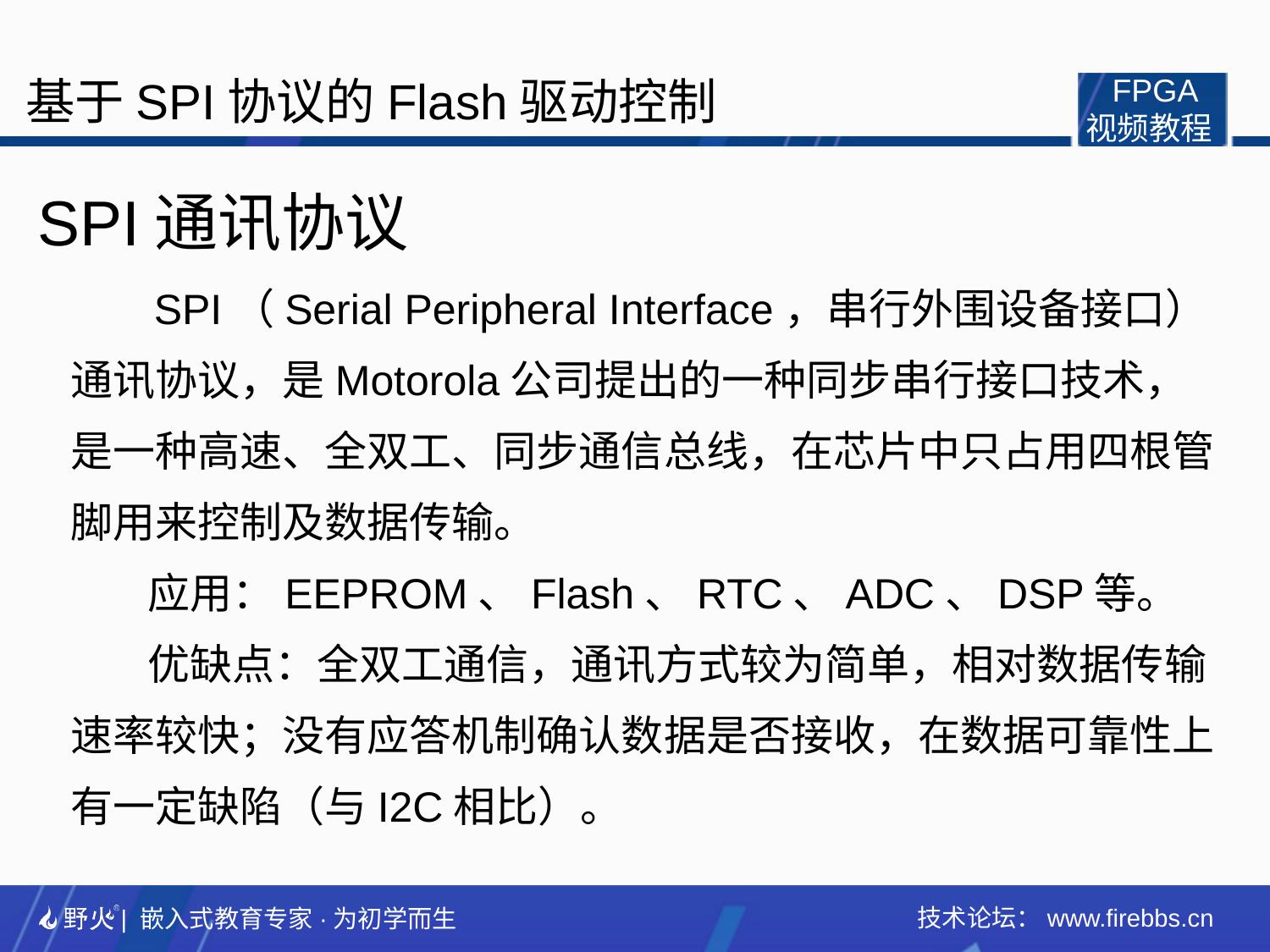

基于SPI协议的Flash驱动控制
   FPGA
视频教程
SPI通讯协议
       SPI（Serial Peripheral Interface，串行外围设备接口）通讯协议，是Motorola公司提出的一种同步串行接口技术，是一种高速、全双工、同步通信总线，在芯片中只占用四根管脚用来控制及数据传输。
       应用：EEPROM、Flash、RTC、ADC、DSP等。
       优缺点：全双工通信，通讯方式较为简单，相对数据传输速率较快；没有应答机制确认数据是否接收，在数据可靠性上有一定缺陷（与I2C相比）。